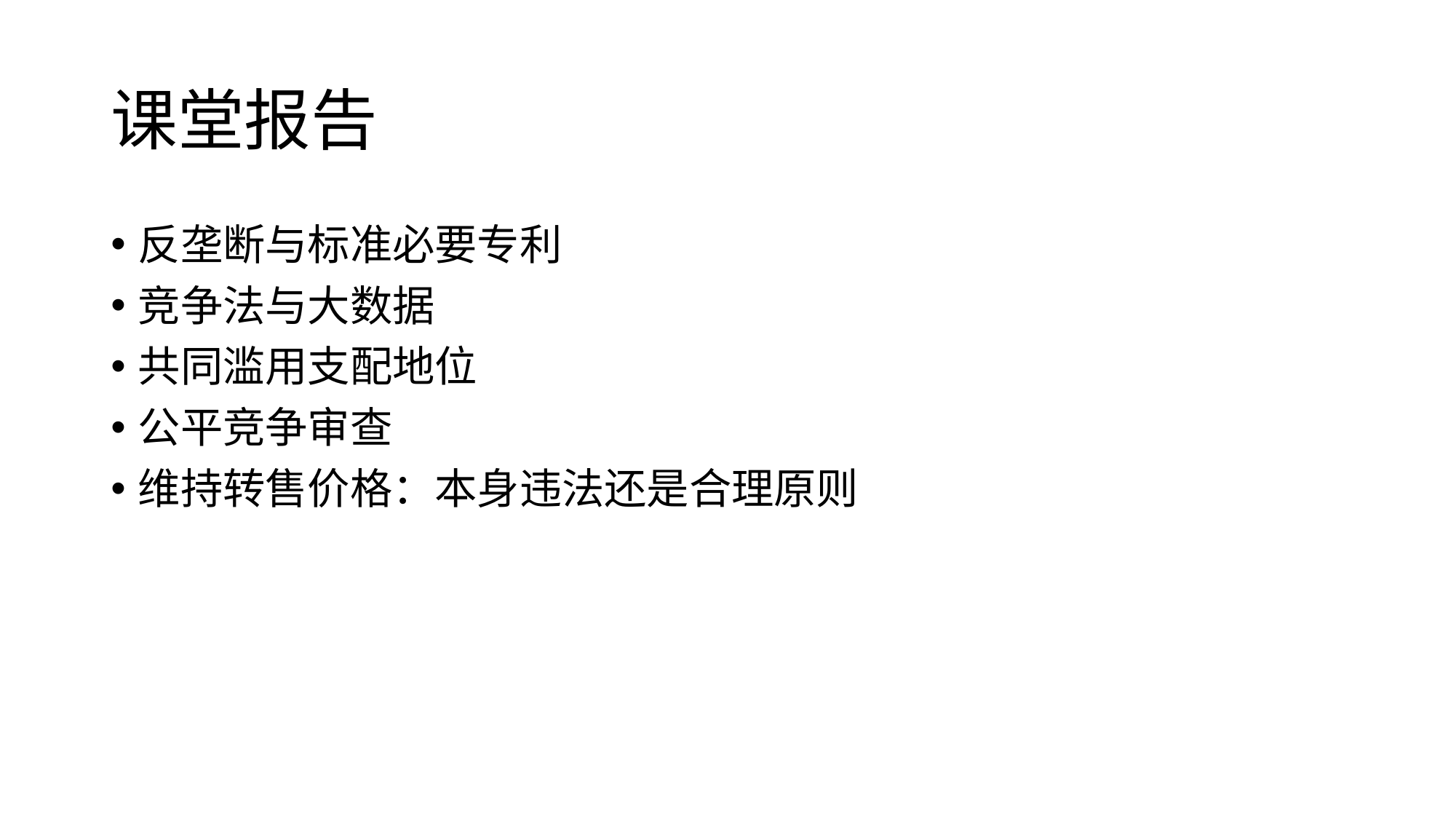

# 课堂报告
反垄断与标准必要专利
竞争法与大数据
共同滥用支配地位
公平竞争审查
维持转售价格：本身违法还是合理原则